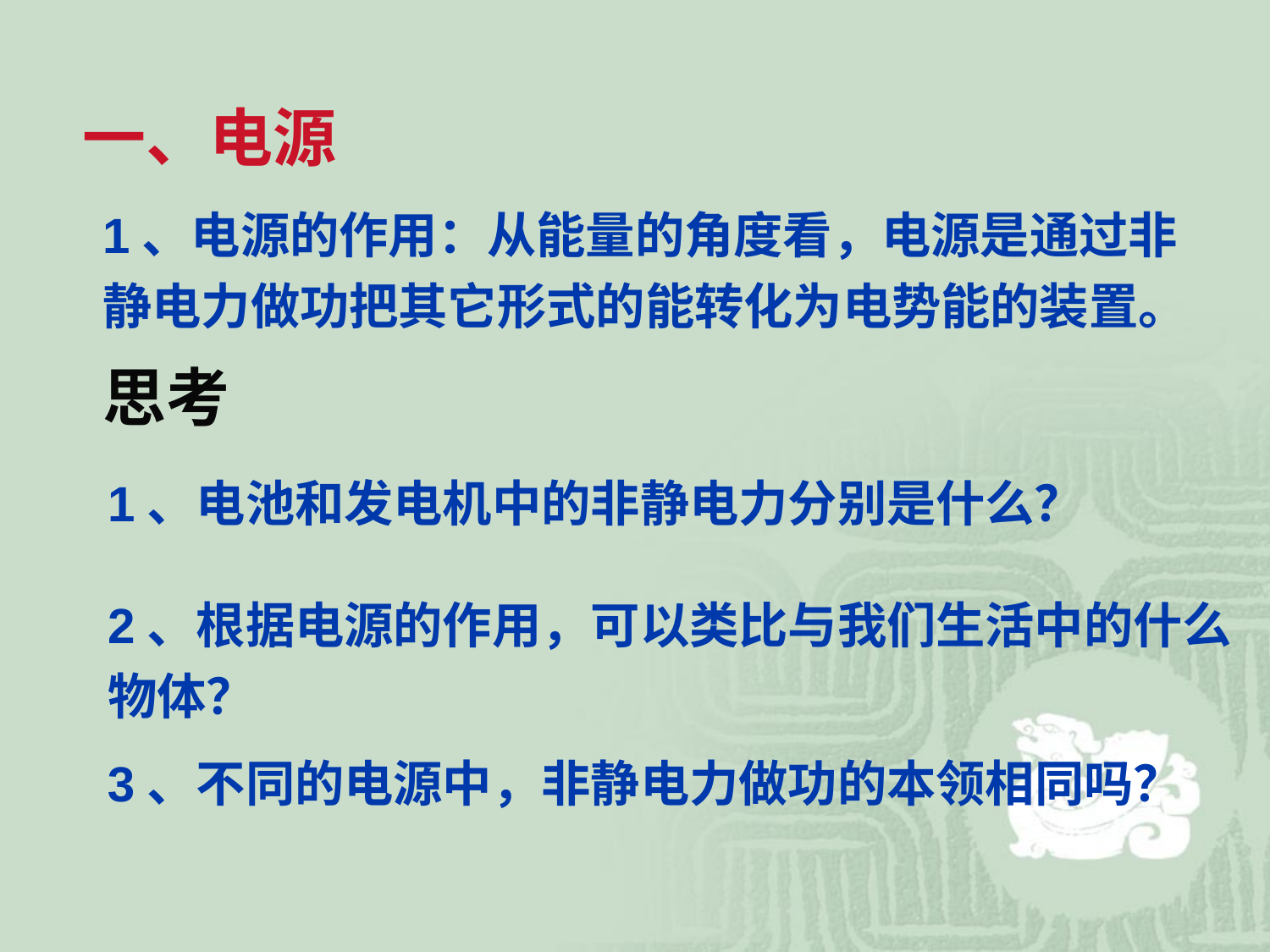

一、电源
1、电源的作用：从能量的角度看，电源是通过非静电力做功把其它形式的能转化为电势能的装置。
思考
1、电池和发电机中的非静电力分别是什么？
2、根据电源的作用，可以类比与我们生活中的什么物体？
3、不同的电源中，非静电力做功的本领相同吗？